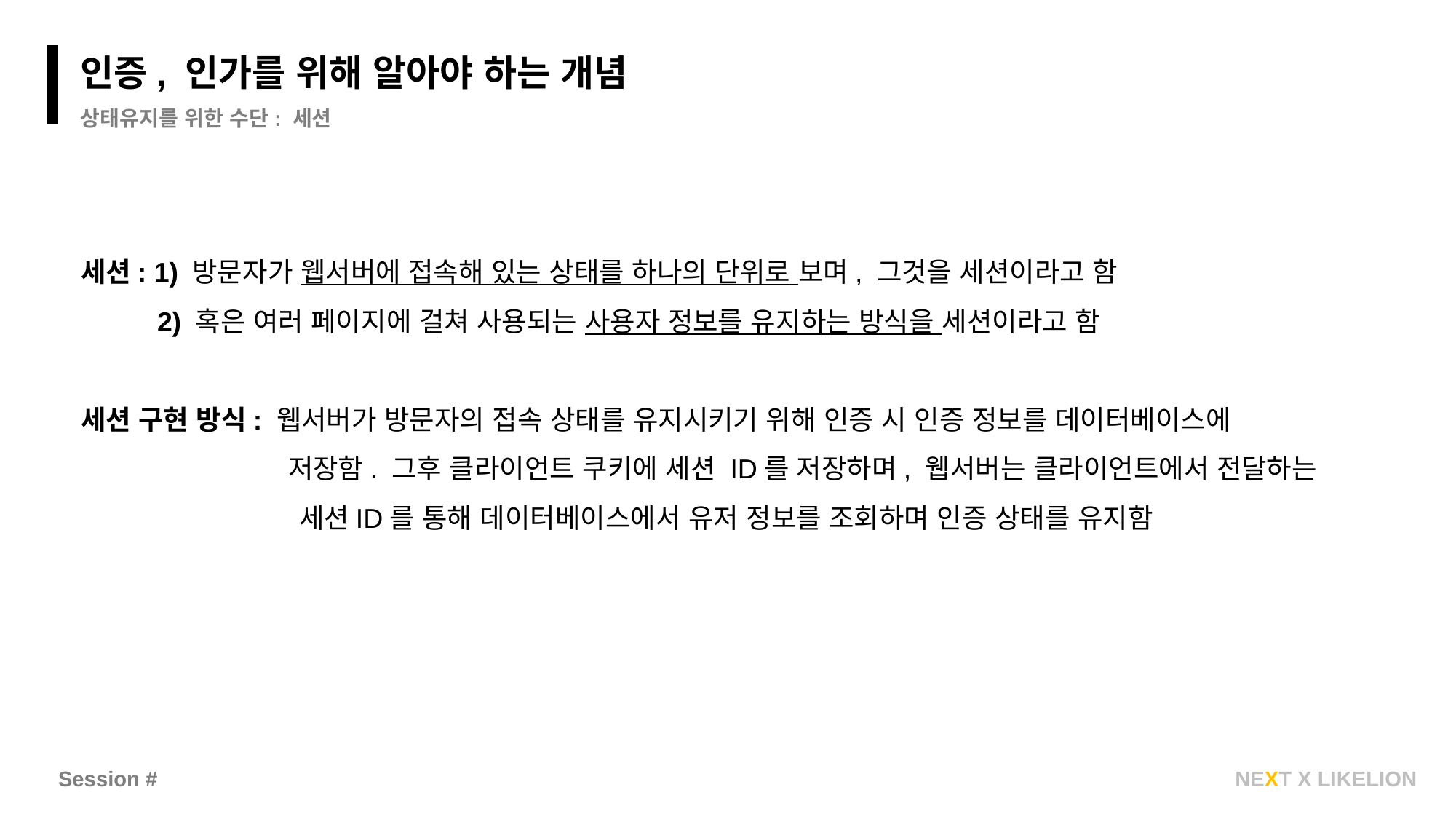

과제
인증, 인가를 위해 알아야 하는 개념

상태유지를 위한 수단: 세션
세션: 1) 방문자가 웹서버에 접속해 있는 상태를 하나의 단위로 보며, 그것을 세션이라고 함
          2) 혹은 여러 페이지에 걸쳐 사용되는 사용자 정보를 유지하는 방식을 세션이라고 함

세션 구현 방식: 웹서버가 방문자의 접속 상태를 유지시키기 위해 인증 시 인증 정보를 데이터베이스에
	            저장함. 그후 클라이언트 쿠키에 세션 ID를 저장하며, 웹서버는 클라이언트에서 전달하는  		세션ID를 통해 데이터베이스에서 유저 정보를 조회하며 인증 상태를 유지함

Session #
NEXT X LIKELION